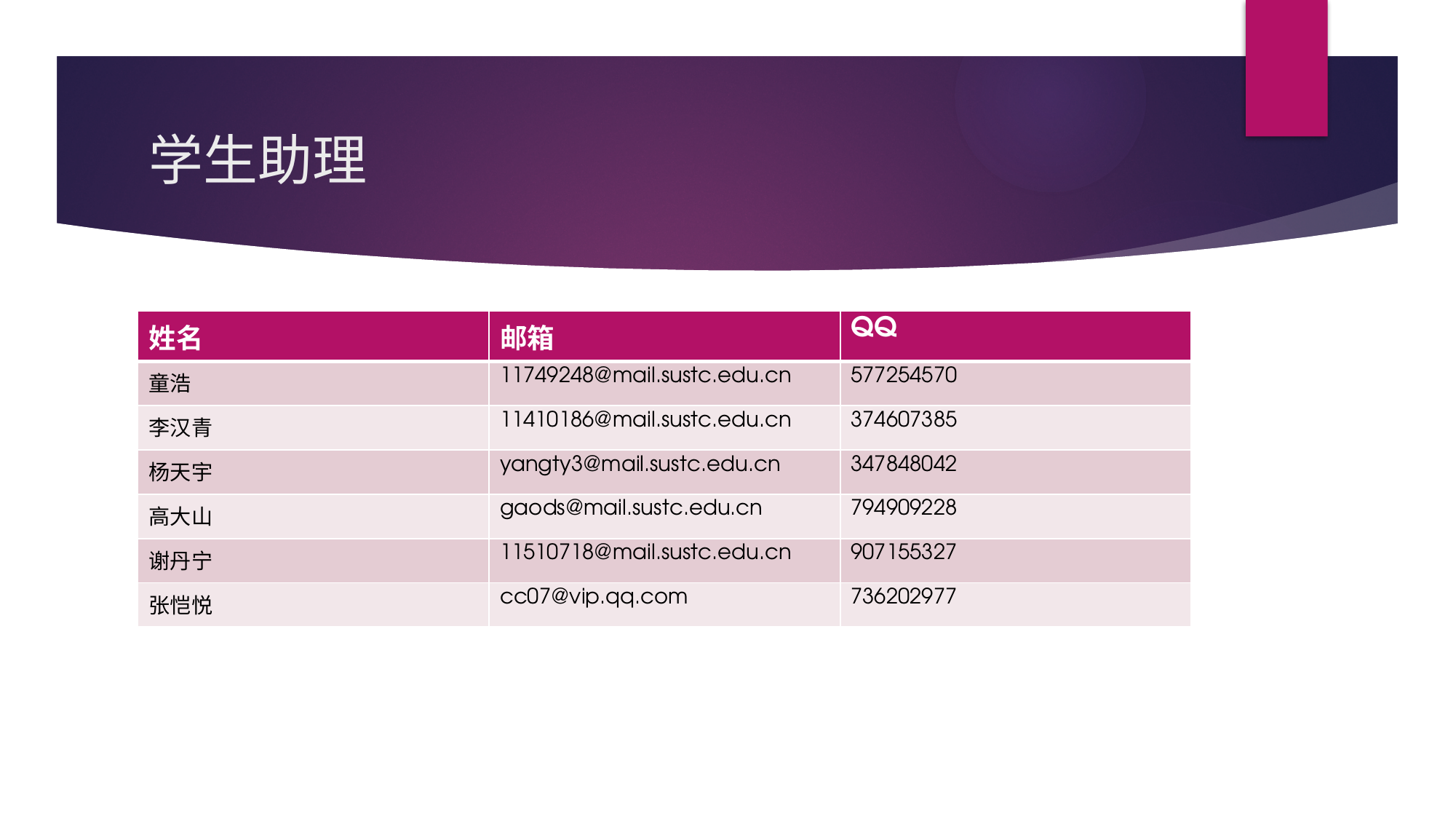

# 学生助理
| 姓名 | 邮箱 | QQ |
| --- | --- | --- |
| 童浩 | 11749248@mail.sustc.edu.cn | 577254570 |
| 李汉青 | 11410186@mail.sustc.edu.cn | 374607385 |
| 杨天宇 | yangty3@mail.sustc.edu.cn | 347848042 |
| 高大山 | gaods@mail.sustc.edu.cn | 794909228 |
| 谢丹宁 | 11510718@mail.sustc.edu.cn | 907155327 |
| 张恺悦 | cc07@vip.qq.com | 736202977 |